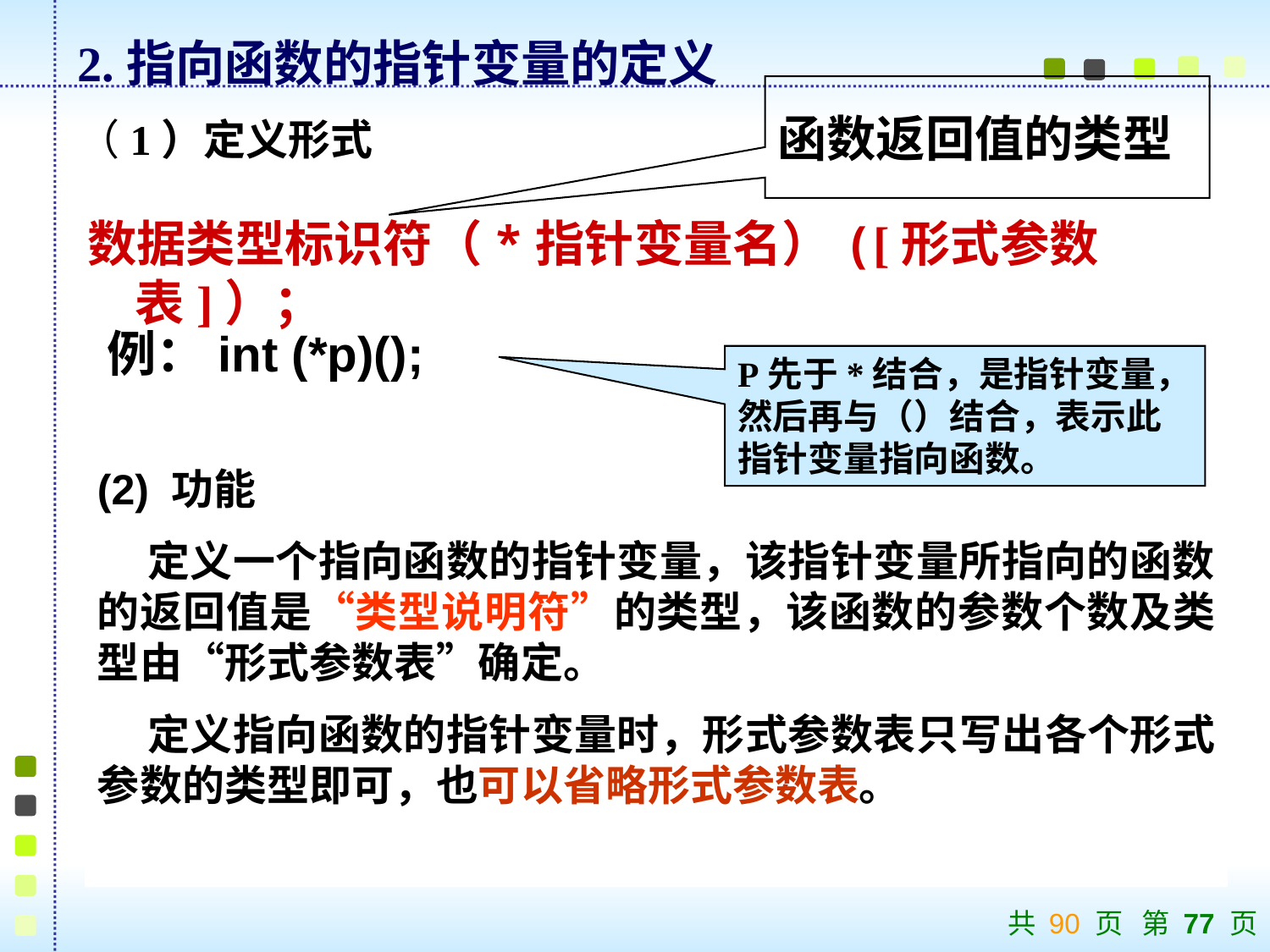

2.指向函数的指针变量的定义
（1）定义形式
函数返回值的类型
数据类型标识符（*指针变量名）([形式参数表]）；
例：int (*p)();
P先于*结合，是指针变量，然后再与（）结合，表示此指针变量指向函数。
(2) 功能
    定义一个指向函数的指针变量，该指针变量所指向的函数的返回值是“类型说明符”的类型，该函数的参数个数及类型由“形式参数表”确定。
    定义指向函数的指针变量时，形式参数表只写出各个形式参数的类型即可，也可以省略形式参数表。

共 90 页   第 77 页